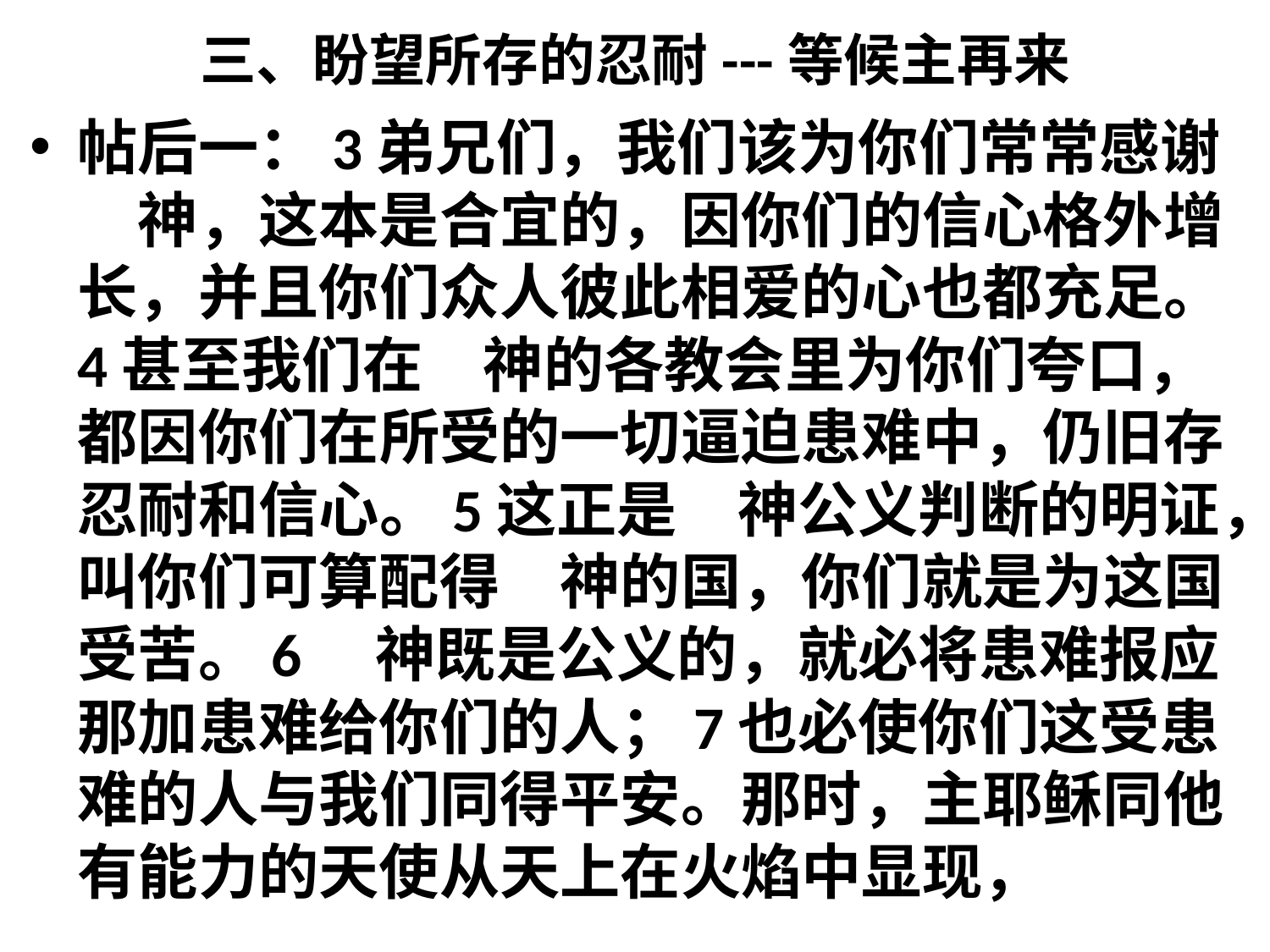

# 三、盼望所存的忍耐---等候主再来
帖后一：3弟兄们，我们该为你们常常感谢　神，这本是合宜的，因你们的信心格外增长，并且你们众人彼此相爱的心也都充足。4甚至我们在　神的各教会里为你们夸口，都因你们在所受的一切逼迫患难中，仍旧存忍耐和信心。5这正是　神公义判断的明证，叫你们可算配得　神的国，你们就是为这国受苦。6　神既是公义的，就必将患难报应那加患难给你们的人；7也必使你们这受患难的人与我们同得平安。那时，主耶稣同他有能力的天使从天上在火焰中显现，